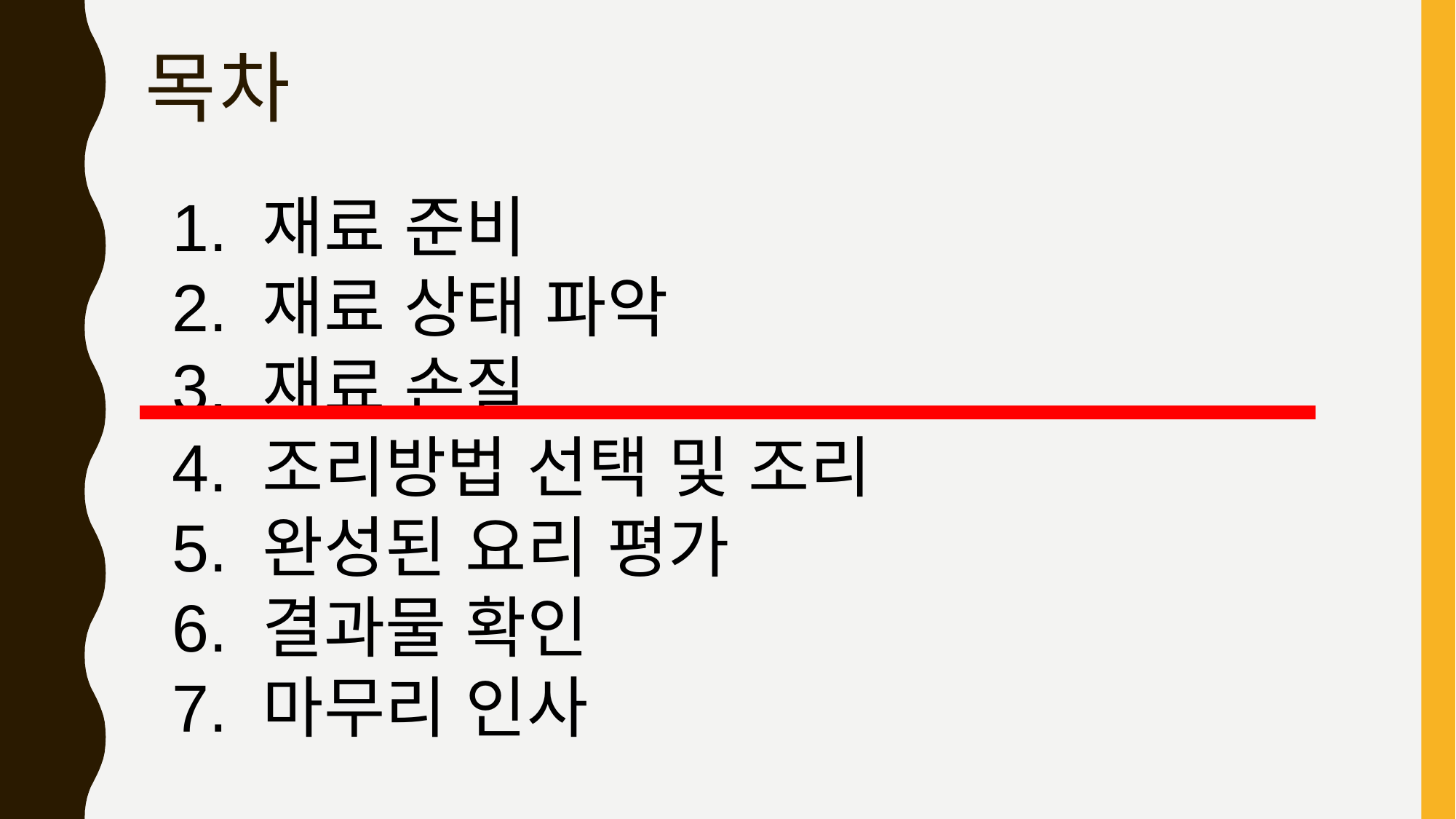

# 목차
 재료 준비
 재료 상태 파악
 재료 손질
 조리방법 선택 및 조리
 완성된 요리 평가
 결과물 확인
 마무리 인사